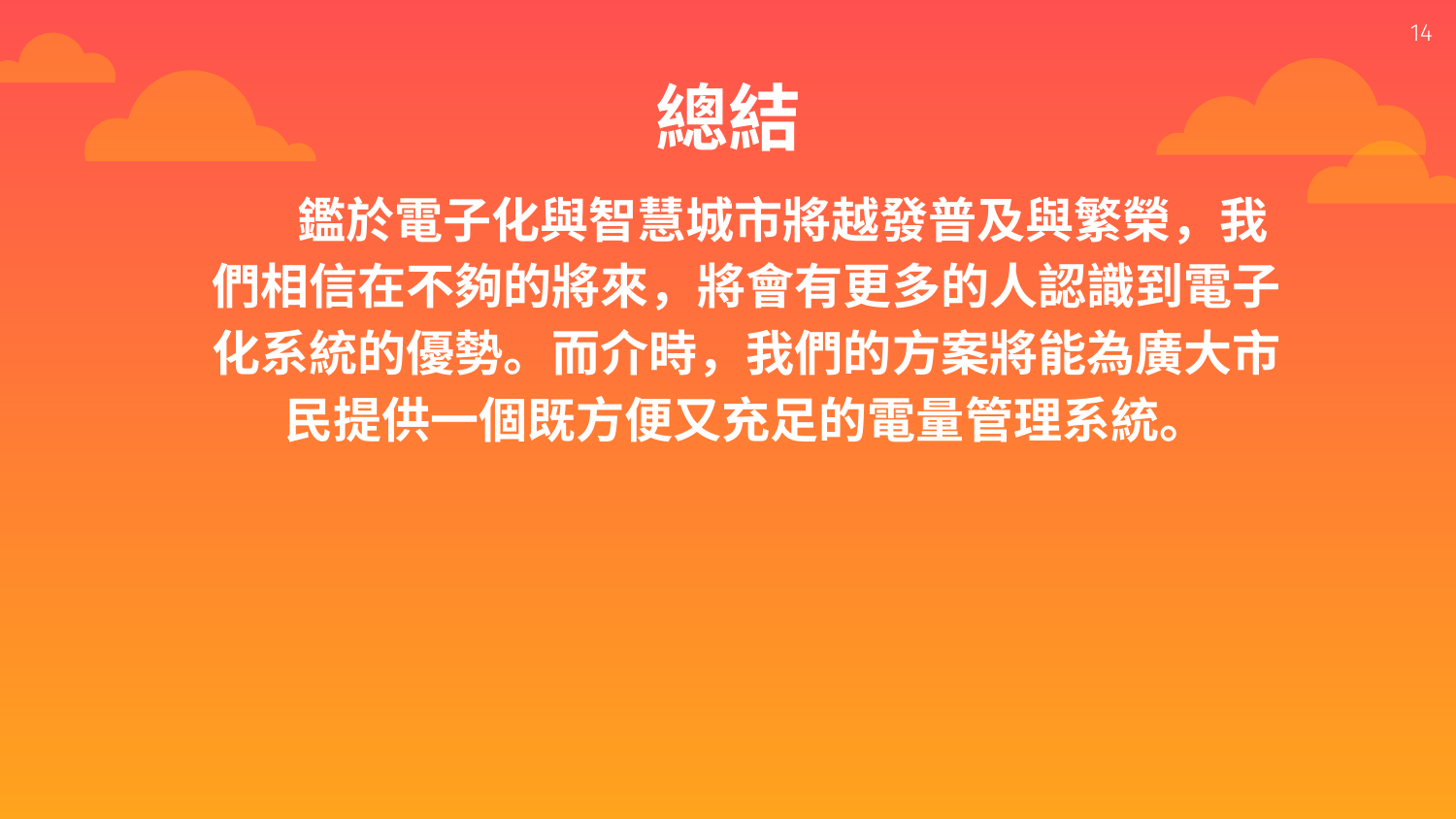

14
總結
鑑於電子化與智慧城市將越發普及與繁榮，我們相信在不夠的將來，將會有更多的人認識到電子化系統的優勢。而介時，我們的方案將能為廣大市民提供一個既方便又充足的電量管理系統。